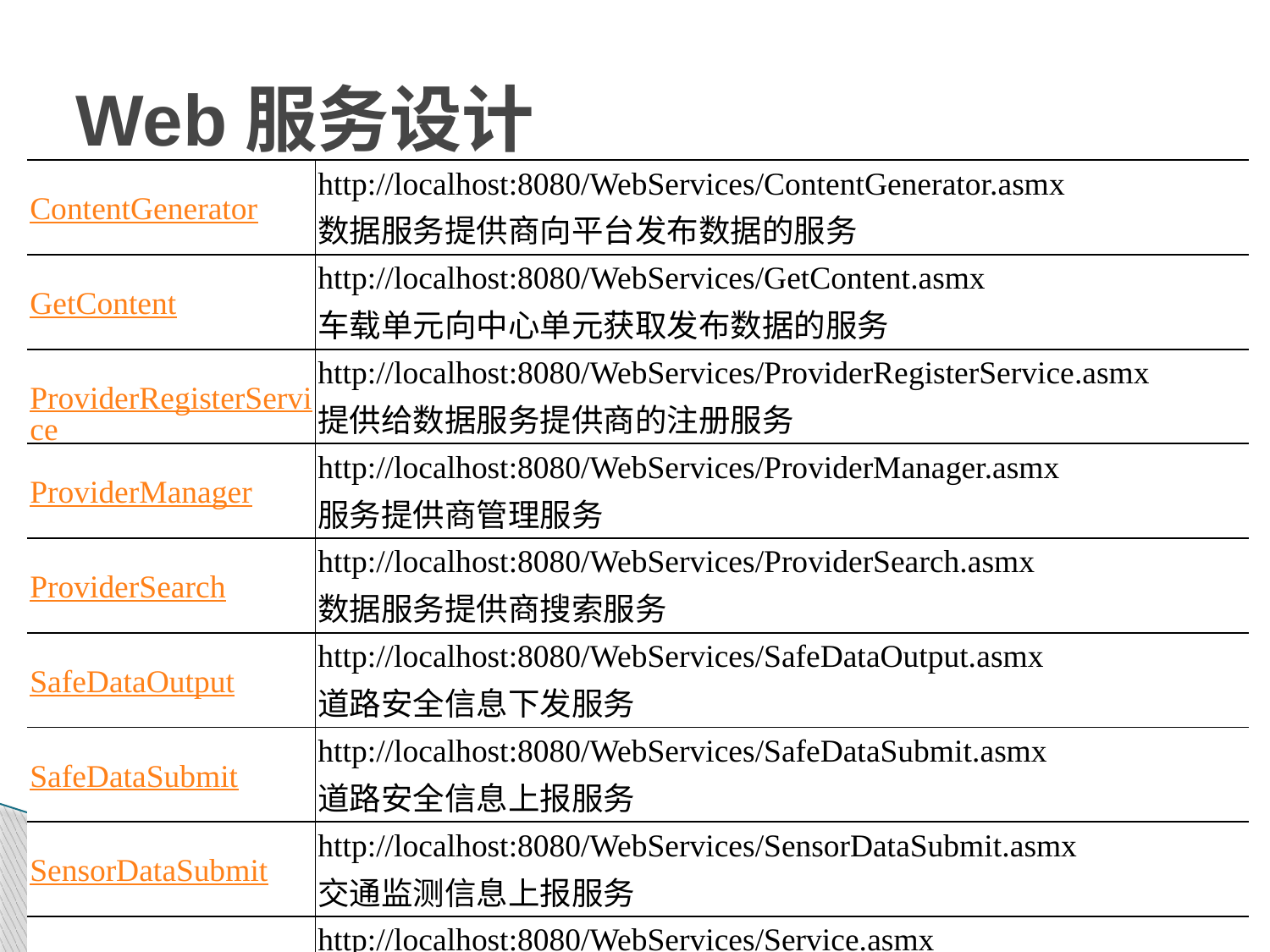

# Web服务设计
| ContentGenerator | http://localhost:8080/WebServices/ContentGenerator.asmx 数据服务提供商向平台发布数据的服务 |
| --- | --- |
| GetContent | http://localhost:8080/WebServices/GetContent.asmx 车载单元向中心单元获取发布数据的服务 |
| ProviderRegisterService | http://localhost:8080/WebServices/ProviderRegisterService.asmx 提供给数据服务提供商的注册服务 |
| ProviderManager | http://localhost:8080/WebServices/ProviderManager.asmx 服务提供商管理服务 |
| ProviderSearch | http://localhost:8080/WebServices/ProviderSearch.asmx 数据服务提供商搜索服务 |
| SafeDataOutput | http://localhost:8080/WebServices/SafeDataOutput.asmx 道路安全信息下发服务 |
| SafeDataSubmit | http://localhost:8080/WebServices/SafeDataSubmit.asmx 道路安全信息上报服务 |
| SensorDataSubmit | http://localhost:8080/WebServices/SensorDataSubmit.asmx 交通监测信息上报服务 |
| Service | http://localhost:8080/WebServices/Service.asmx 测试服务 |